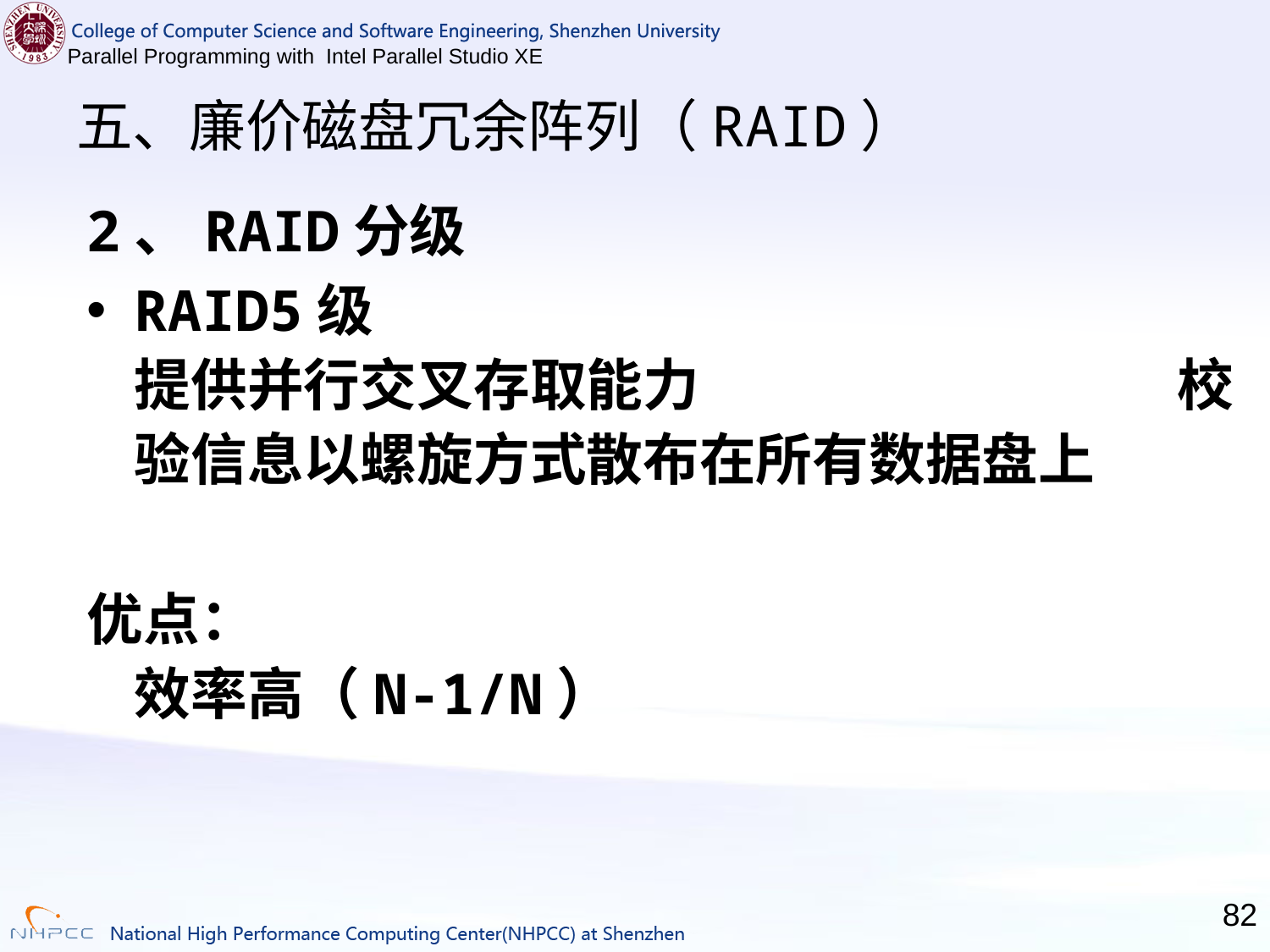

# 五、廉价磁盘冗余阵列（RAID）
2、RAID分级
RAID5级　　　　　　　　　　　　　　   提供并行交叉存取能力　　　　　　　　  校验信息以螺旋方式散布在所有数据盘上

优点：　　　　　　　　　　　　　　　　  效率高（N-1/N）
82